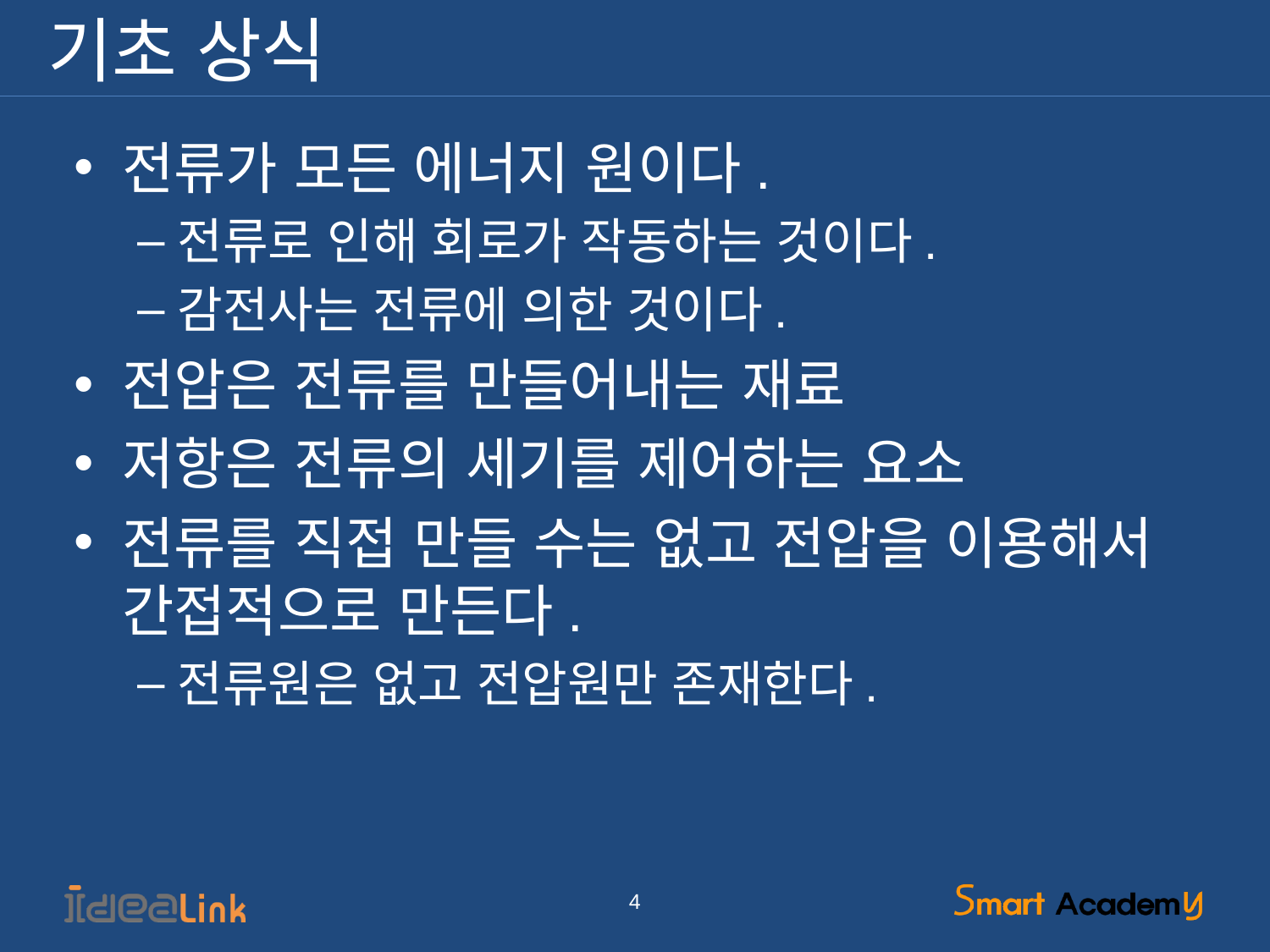

# 기초 상식
전류가 모든 에너지 원이다.
전류로 인해 회로가 작동하는 것이다.
감전사는 전류에 의한 것이다.
전압은 전류를 만들어내는 재료
저항은 전류의 세기를 제어하는 요소
전류를 직접 만들 수는 없고 전압을 이용해서 간접적으로 만든다.
전류원은 없고 전압원만 존재한다.
4